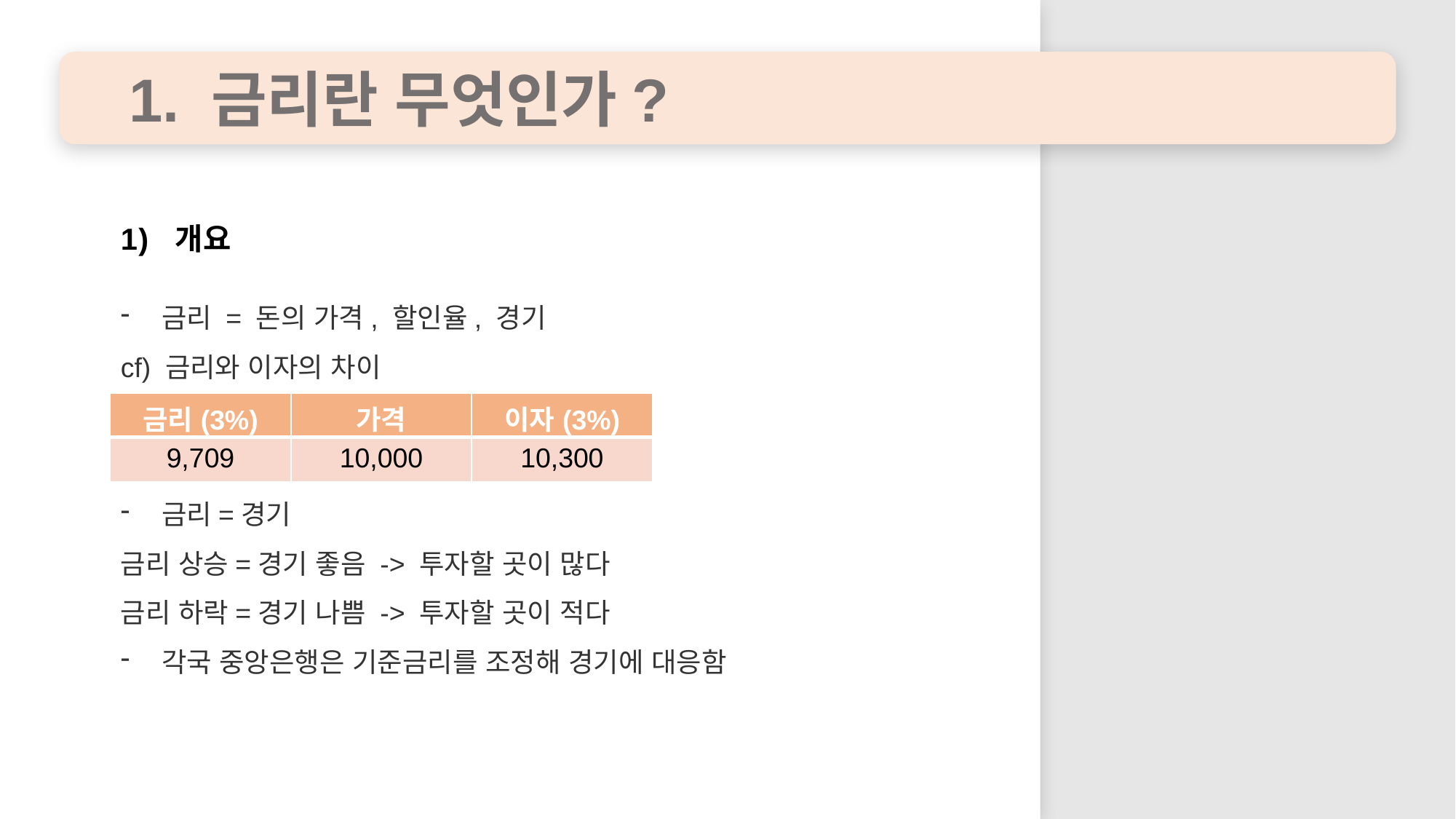

1. 금리란 무엇인가?
개요

금리 = 돈의 가격, 할인율, 경기
cf) 금리와 이자의 차이

금리=경기
금리 상승=경기 좋음 -> 투자할 곳이 많다
금리 하락=경기 나쁨 -> 투자할 곳이 적다
각국 중앙은행은 기준금리를 조정해 경기에 대응함

| 금리(3%) | 가격 | 이자(3%) |
| --- | --- | --- |
| 9,709 | 10,000 | 10,300 |